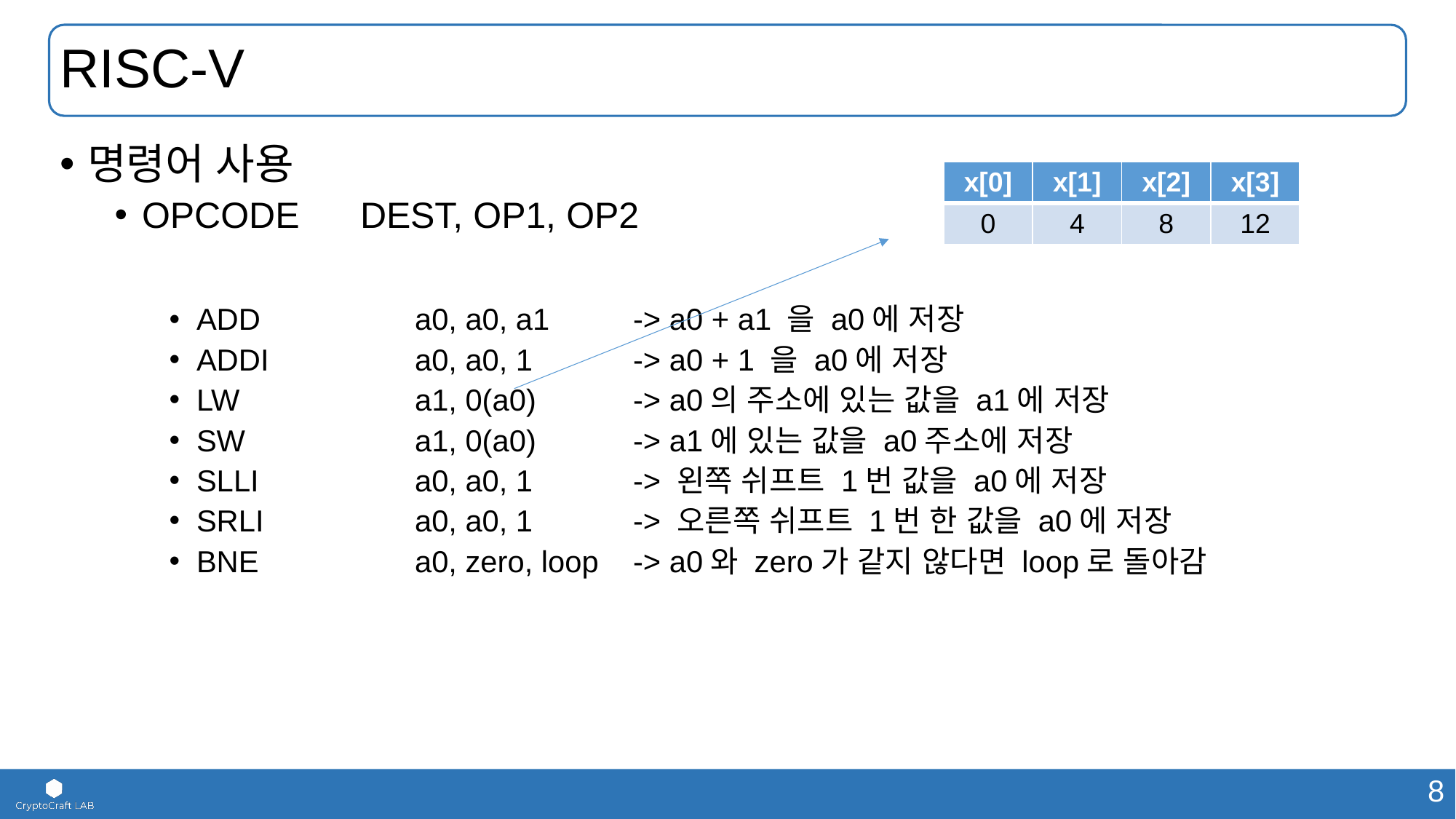

# RISC-V
명령어 사용
OPCODE	DEST, OP1, OP2

ADD		a0, a0, a1	-> a0 + a1 을 a0에 저장
ADDI		a0, a0, 1	-> a0 + 1 을 a0에 저장
LW		a1, 0(a0)	-> a0의 주소에 있는 값을 a1에 저장
SW		a1, 0(a0)	-> a1에 있는 값을 a0주소에 저장
SLLI		a0, a0, 1	-> 왼쪽 쉬프트 1번 값을 a0에 저장
SRLI		a0, a0, 1	-> 오른쪽 쉬프트 1번 한 값을 a0에 저장
BNE		a0, zero, loop	-> a0와 zero가 같지 않다면 loop로 돌아감

| x[0] | x[1] | x[2] | x[3] |
| --- | --- | --- | --- |
| 0 | 4 | 8 | 12 |